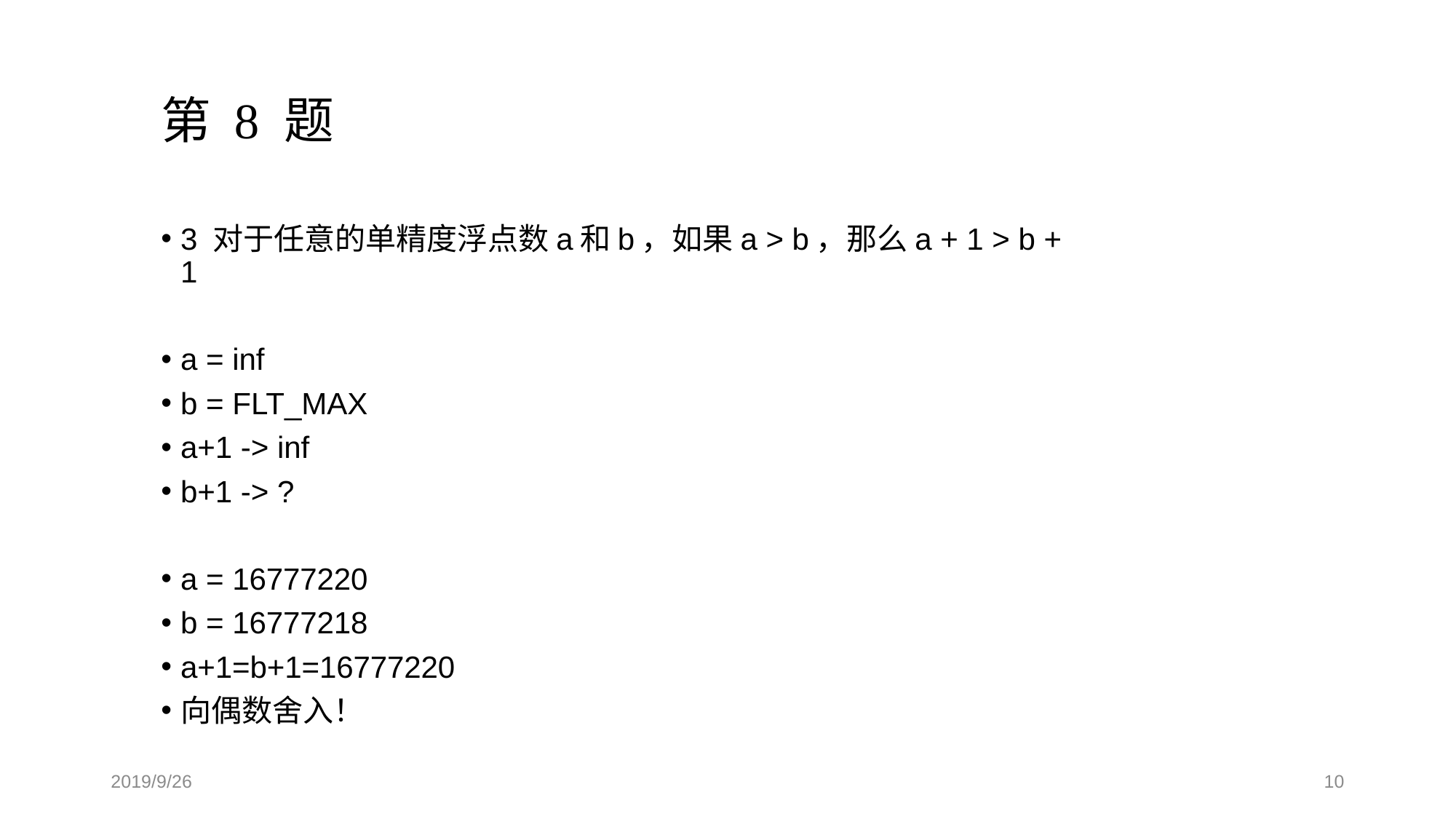

第 8 题
3 对于任意的单精度浮点数a和b，如果a > b，那么a + 1 > b + 1

a = inf
b = FLT_MAX
a+1 -> inf
b+1 -> ?

a = 16777220
b = 16777218
a+1=b+1=16777220
向偶数舍入！
2019/9/26
10